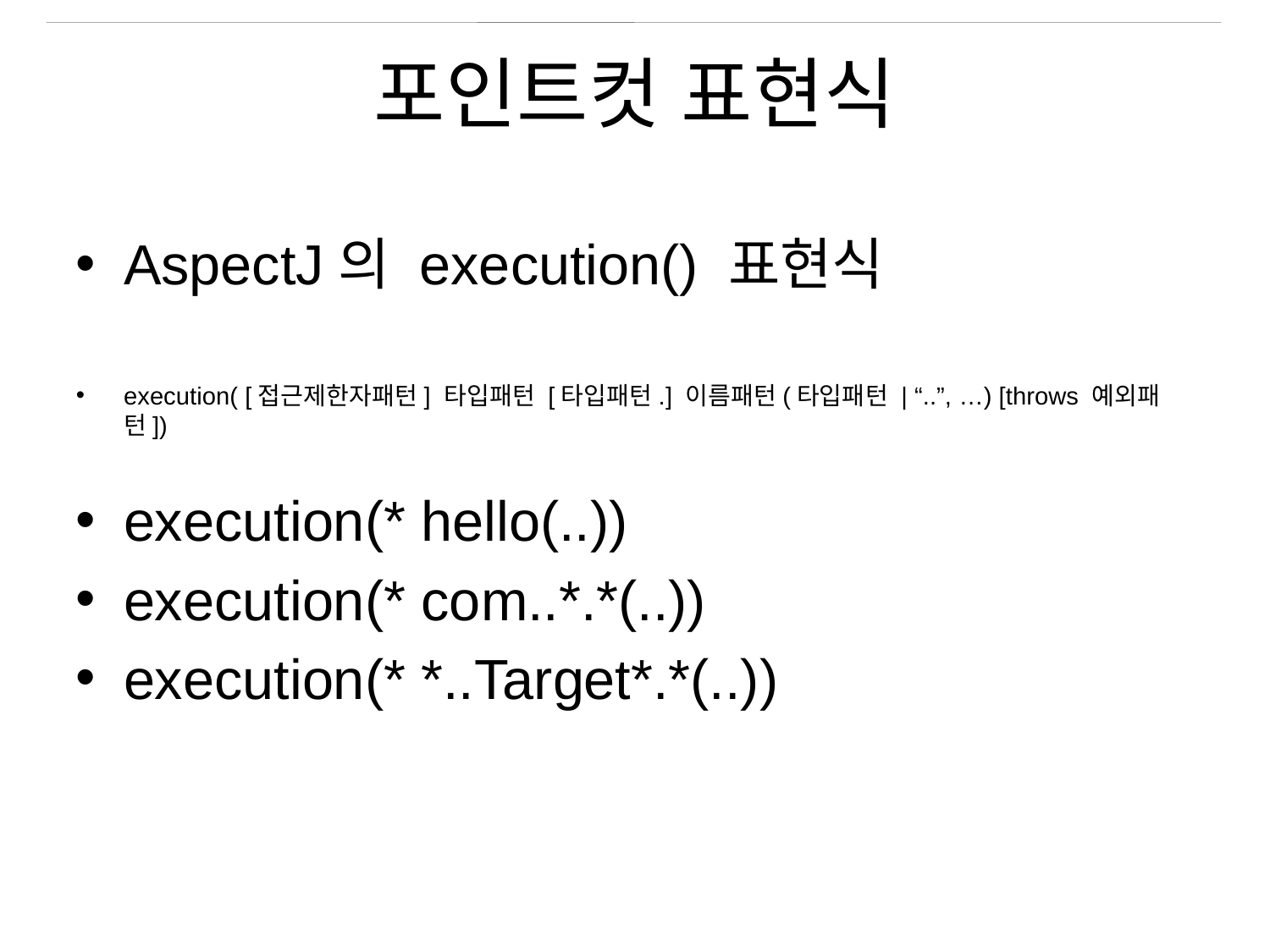

# 포인트컷 표현식
AspectJ의 execution() 표현식

execution( [접근제한자패턴] 타입패턴 [타입패턴.] 이름패턴(타입패턴 | “..”, …) [throws 예외패턴])

execution(* hello(..))
execution(* com..*.*(..))
execution(* *..Target*.*(..))